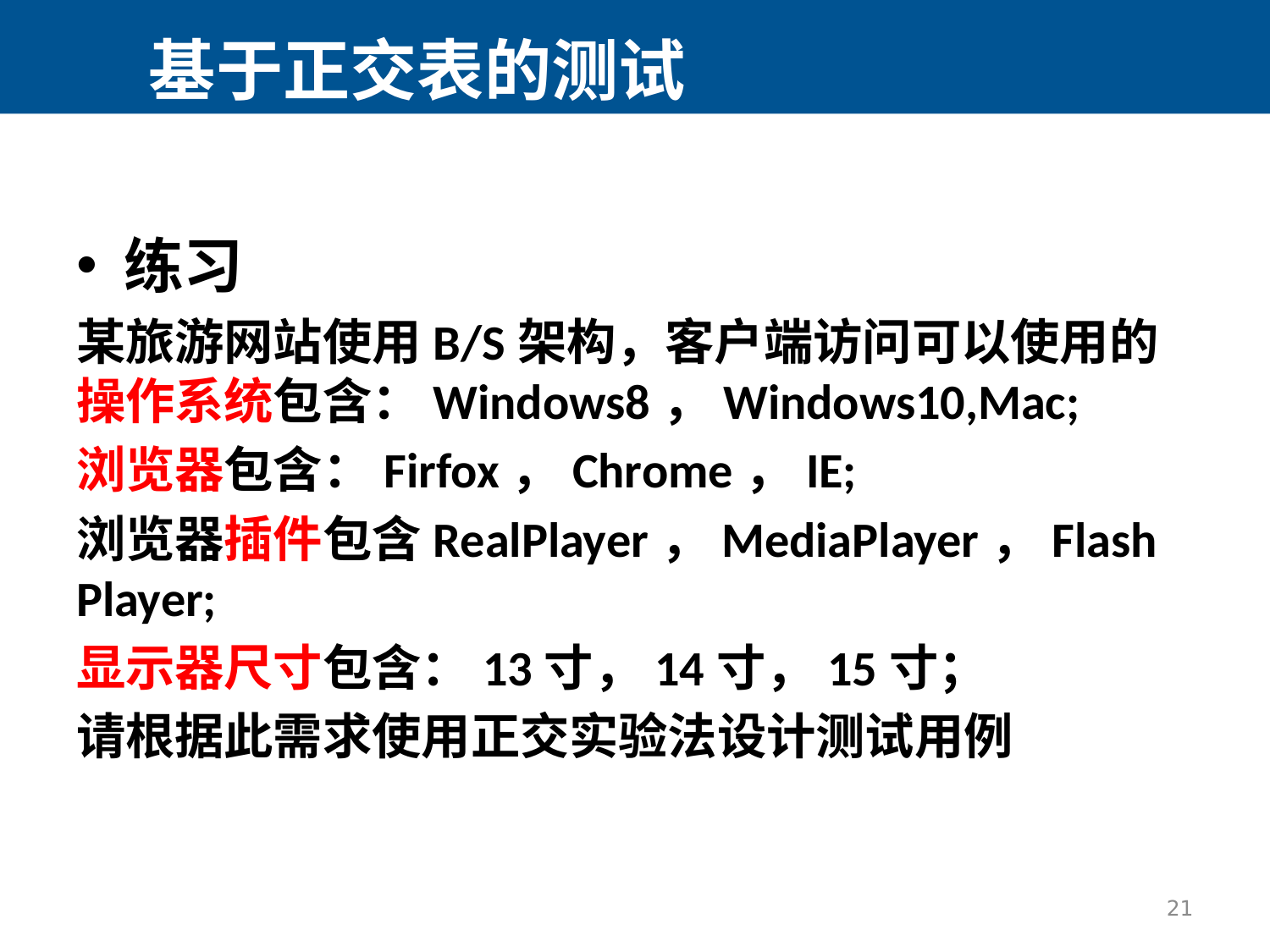

基于正交表的测试
练习
某旅游网站使用B/S架构，客户端访问可以使用的操作系统包含：Windows8，Windows10,Mac;
浏览器包含：Firfox，Chrome，IE;
浏览器插件包含RealPlayer，MediaPlayer，Flash Player;
显示器尺寸包含：13寸，14寸，15寸；
请根据此需求使用正交实验法设计测试用例

21